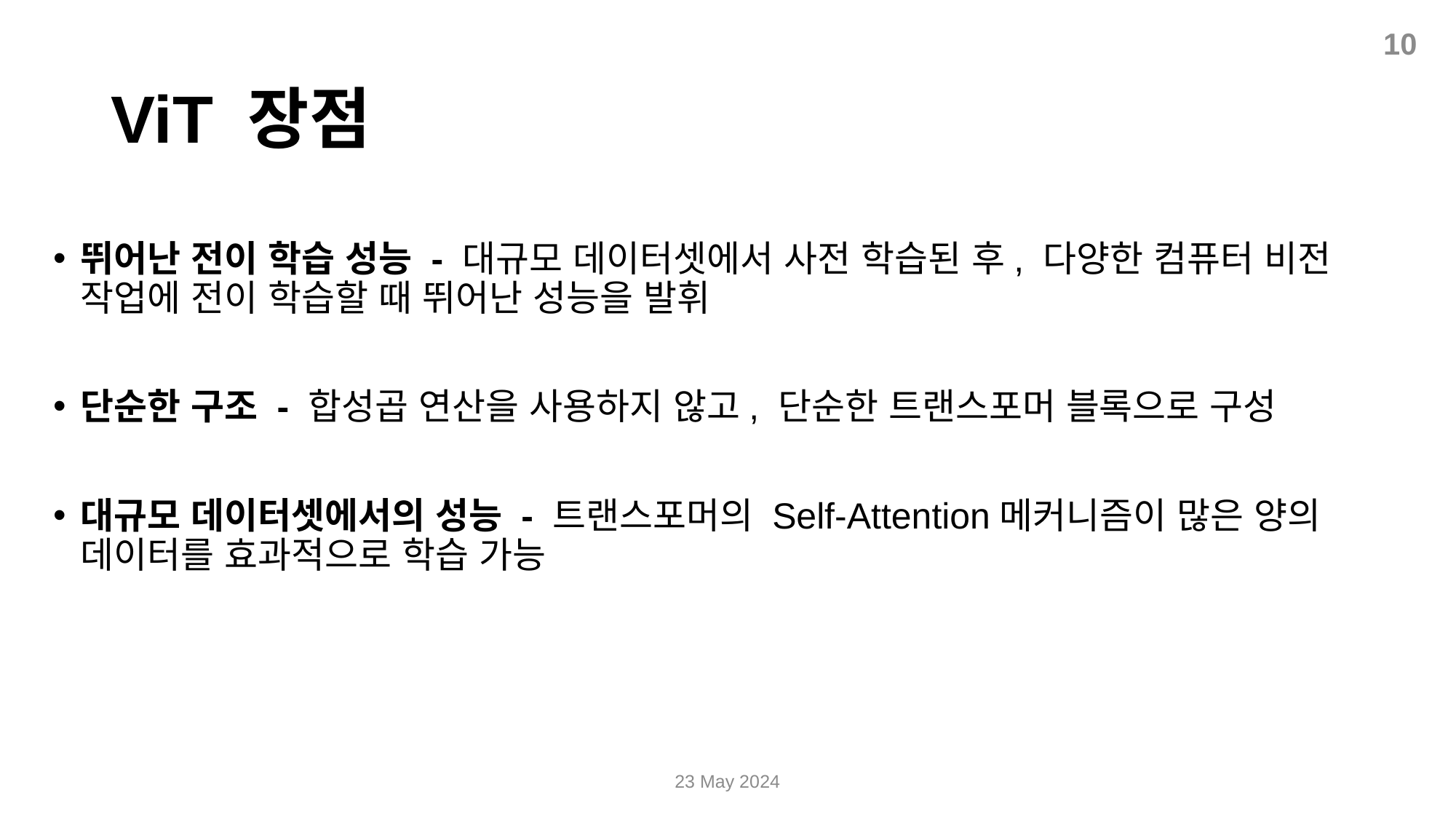

10
# ViT 장점

뛰어난 전이 학습 성능 - 대규모 데이터셋에서 사전 학습된 후, 다양한 컴퓨터 비전 작업에 전이 학습할 때 뛰어난 성능을 발휘

단순한 구조 - 합성곱 연산을 사용하지 않고, 단순한 트랜스포머 블록으로 구성

대규모 데이터셋에서의 성능 - 트랜스포머의 Self-Attention메커니즘이 많은 양의 데이터를 효과적으로 학습 가능
23 May 2024